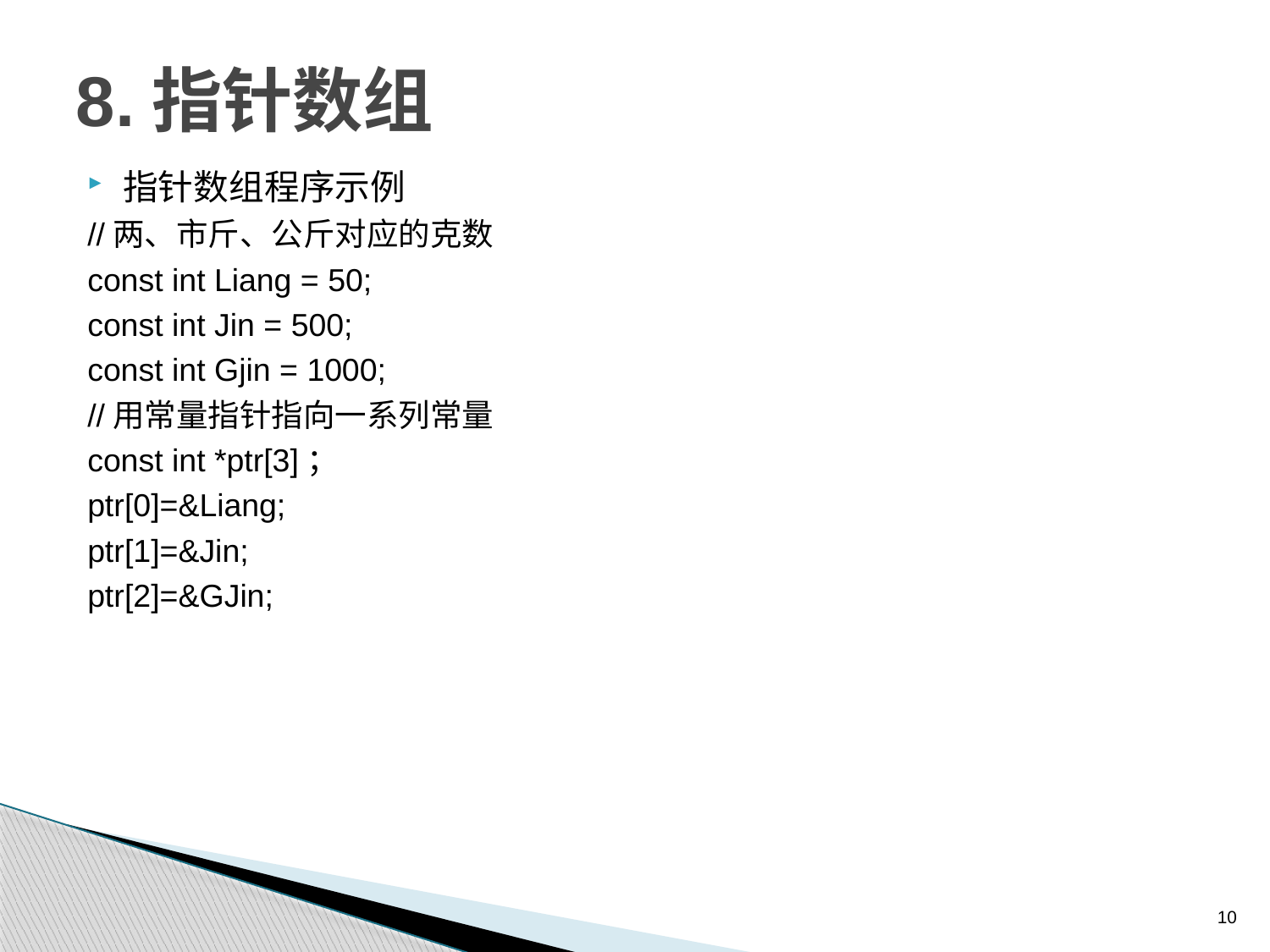

# 8.指针数组
指针数组程序示例
//两、市斤、公斤对应的克数
const int Liang = 50;
const int Jin = 500;
const int Gjin = 1000;
//用常量指针指向一系列常量
const int *ptr[3]；
ptr[0]=&Liang;
ptr[1]=&Jin;
ptr[2]=&GJin;

10